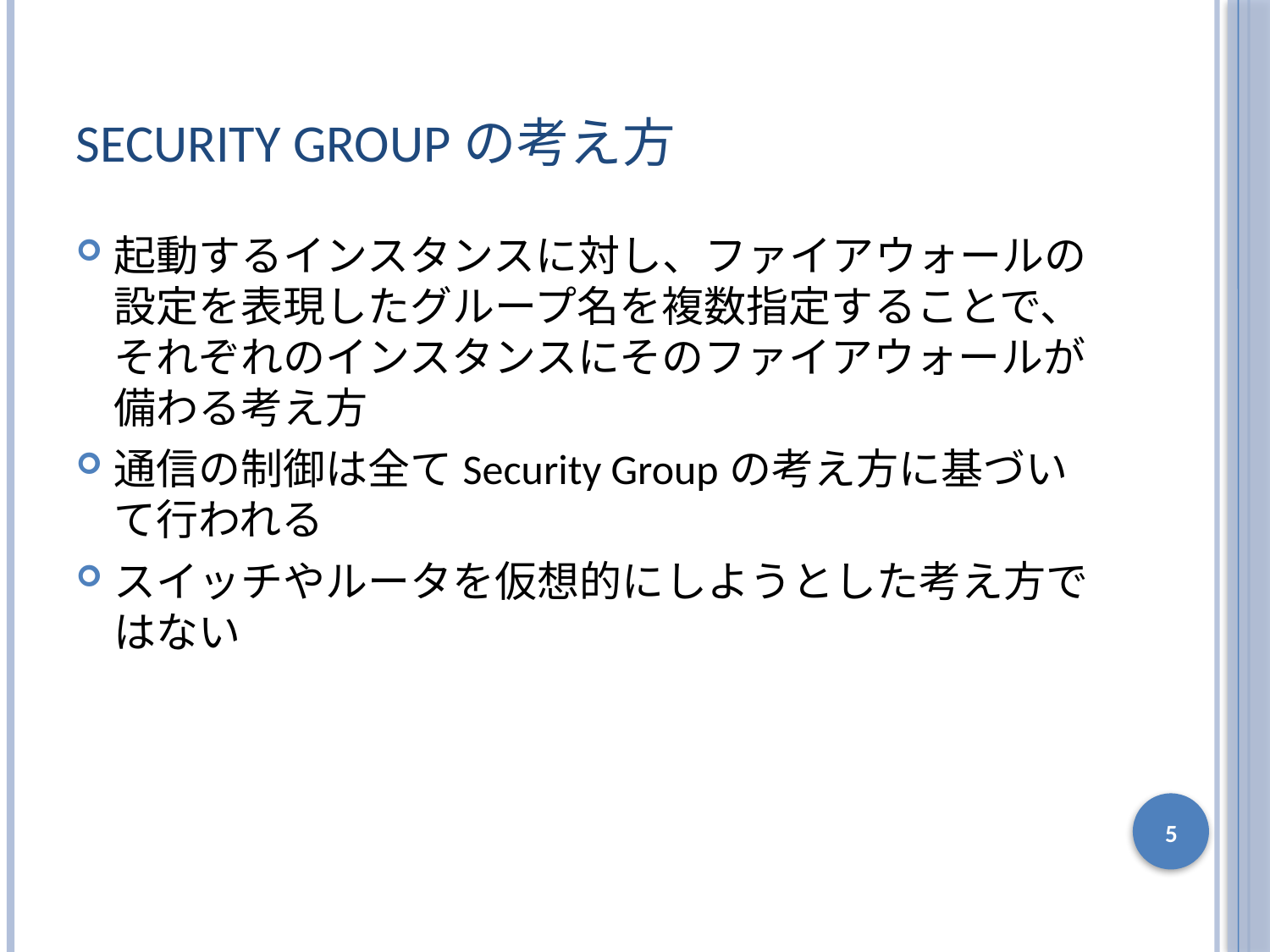

# Security Groupの考え方
起動するインスタンスに対し、ファイアウォールの設定を表現したグループ名を複数指定することで、それぞれのインスタンスにそのファイアウォールが備わる考え方
通信の制御は全てSecurity Groupの考え方に基づいて行われる
スイッチやルータを仮想的にしようとした考え方ではない
5